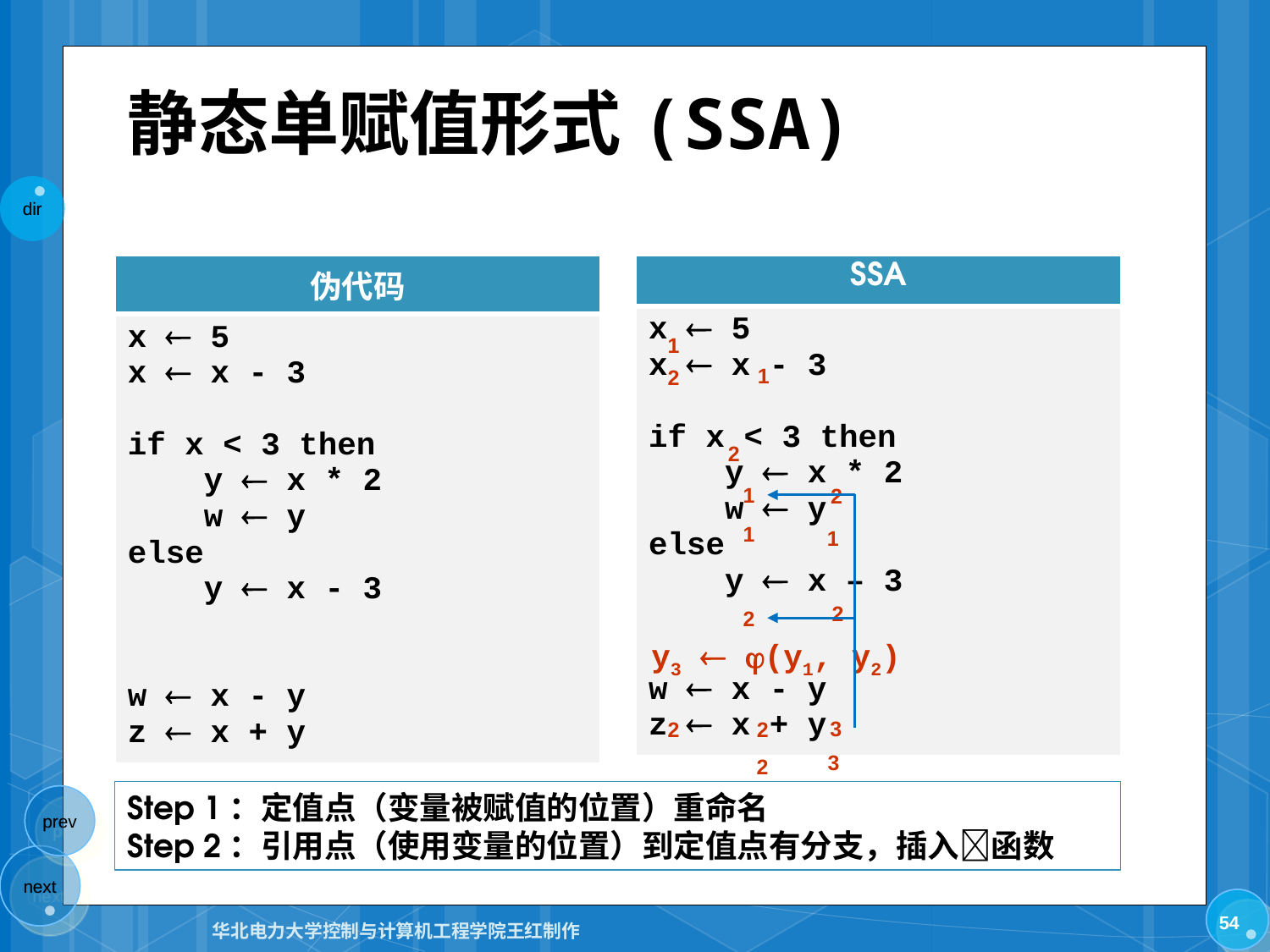

# 静态单赋值形式(SSA)
| 伪代码 |
| --- |
| x ← 5 x ← x - 3 if x < 3 then y ← x \* 2 w ← y else y ← x - 3 w ← x - y z ← x + y |
| SSA |
| --- |
| x ← 5 x ← x - 3 if x < 3 then y ← x \* 2 w ← y else y ← x – 3 w ← x - y z ← x + y |
1
1
2
2
1
2
1
1
2
2
y3 ← ϕ(y1, y2)
3
2
2
3
2
Step 1：定值点（变量被赋值的位置）重命名
Step 2：引用点（使用变量的位置）到定值点有分支，插入ϕ函数
54
华北电力大学控制与计算机工程学院王红制作